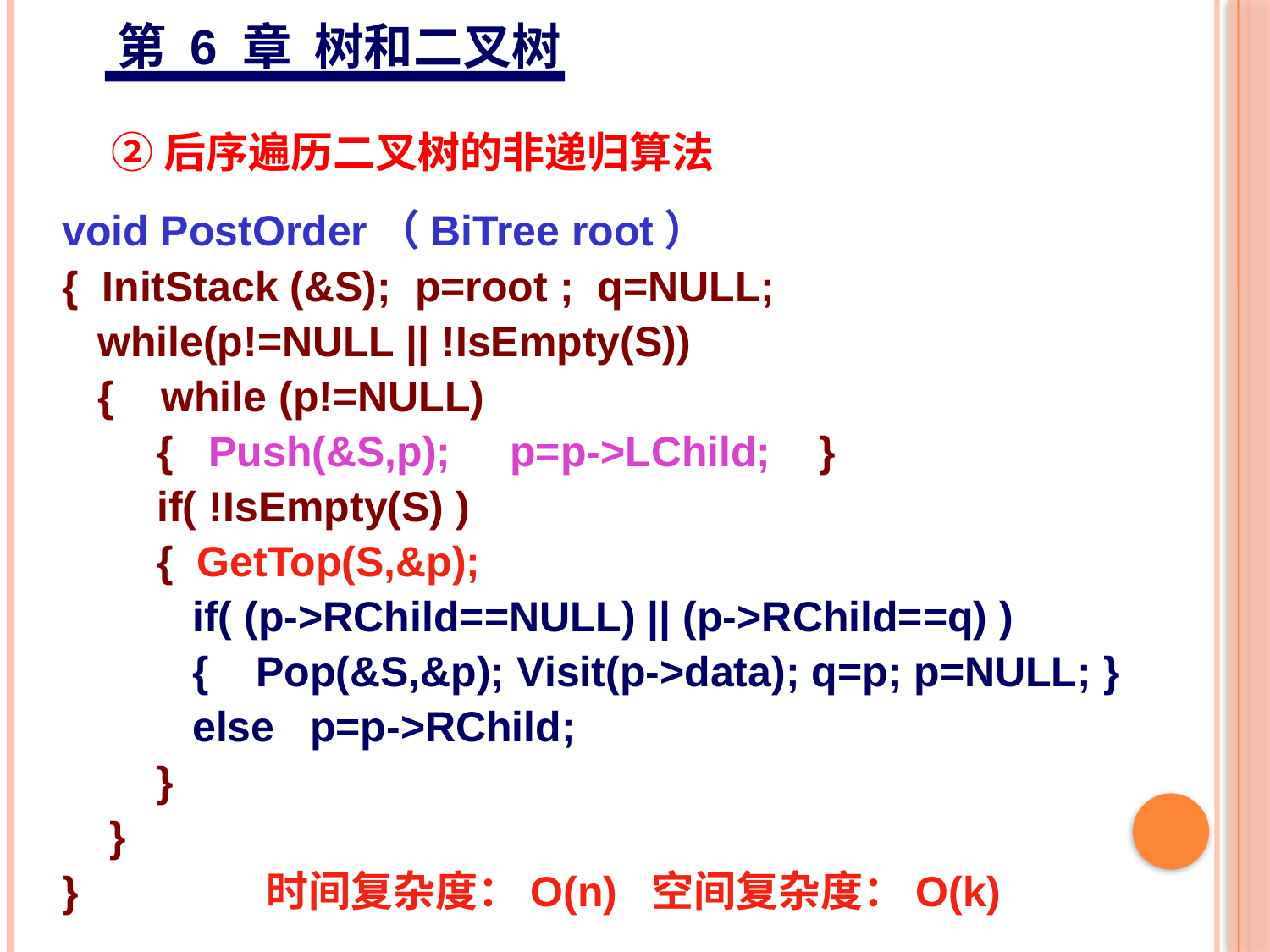

第 6 章  树和二叉树

②后序遍历二叉树的非递归算法
void PostOrder（BiTree root）
{  InitStack (&S);  p=root ;  q=NULL;
   while(p!=NULL || !IsEmpty(S))
   {    while (p!=NULL)
        {   Push(&S,p);     p=p->LChild;    }
        if( !IsEmpty(S) )
        {  GetTop(S,&p);
           if( (p->RChild==NULL) || (p->RChild==q) )
           {    Pop(&S,&p); Visit(p->data); q=p; p=NULL; }
           else   p=p->RChild;
        }
    }
}               时间复杂度：O(n)  空间复杂度：O(k)